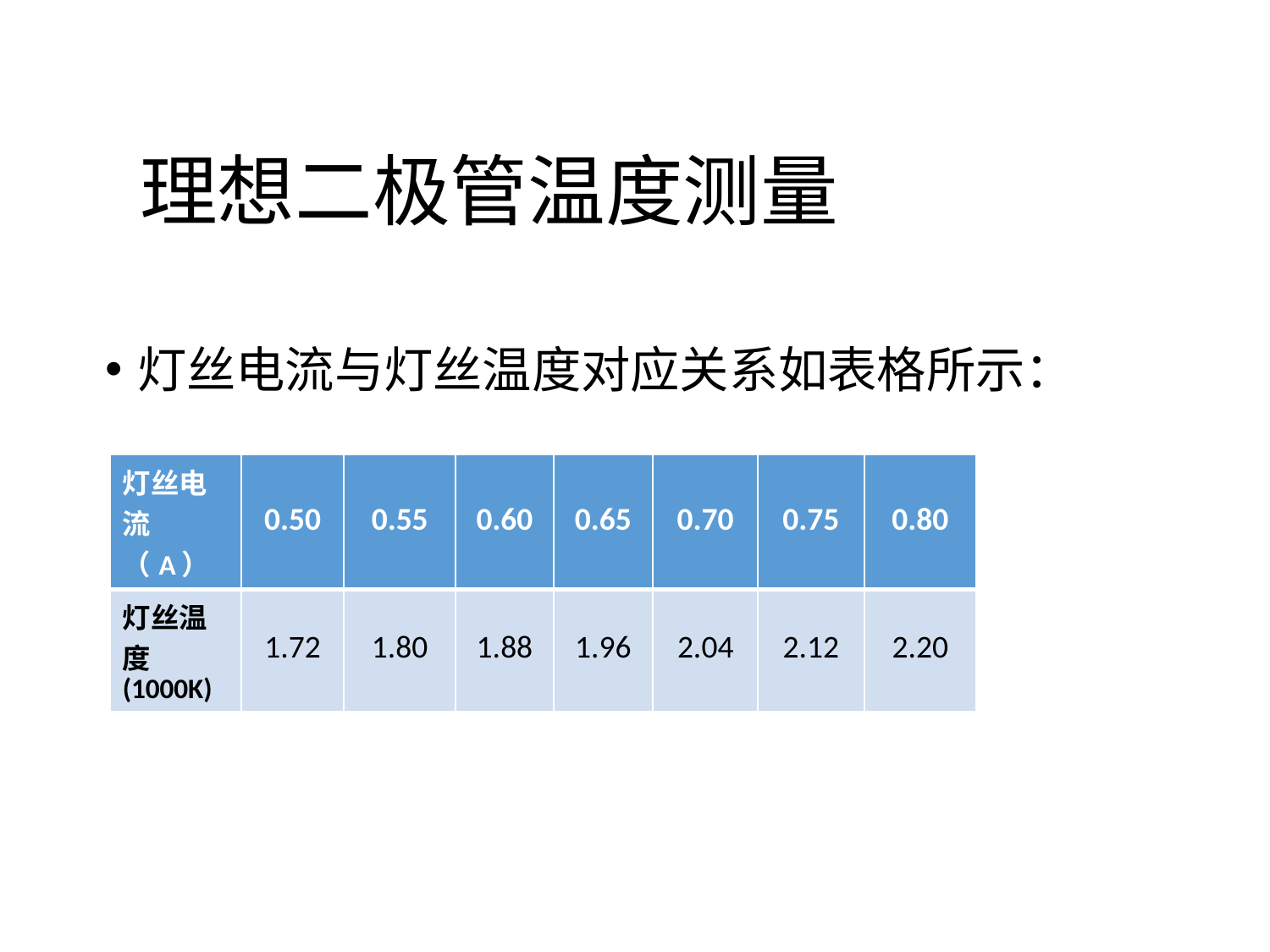

# 理想二极管温度测量
灯丝电流与灯丝温度对应关系如表格所示：
| 灯丝电流（A） | 0.50 | 0.55 | 0.60 | 0.65 | 0.70 | 0.75 | 0.80 |
| --- | --- | --- | --- | --- | --- | --- | --- |
| 灯丝温度(1000K) | 1.72 | 1.80 | 1.88 | 1.96 | 2.04 | 2.12 | 2.20 |